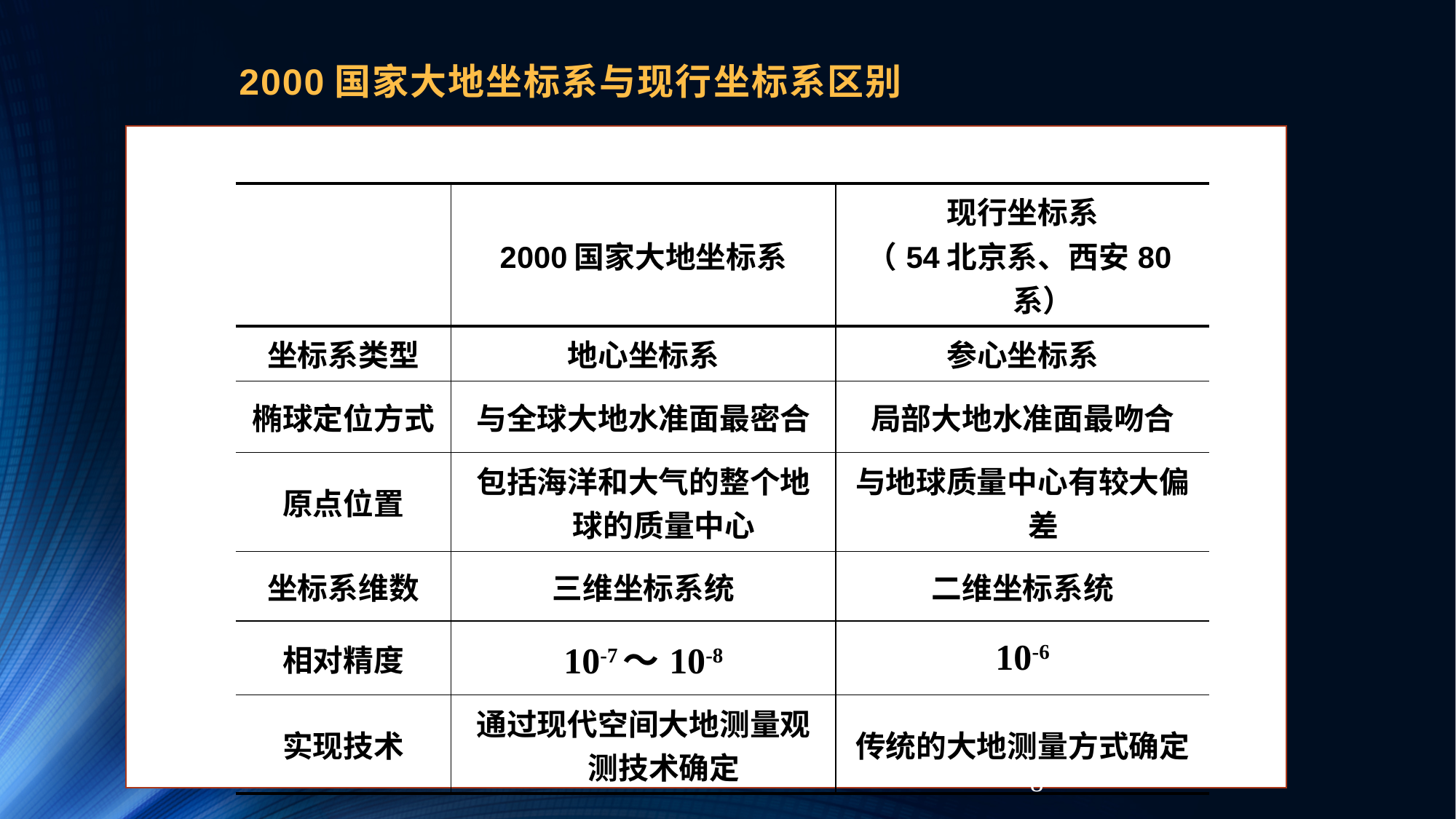

# 2000国家大地坐标系与现行坐标系区别

|  | 2000国家大地坐标系 | 现行坐标系 （54北京系、西安80系） |
| --- | --- | --- |
| 坐标系类型 | 地心坐标系 | 参心坐标系 |
| 椭球定位方式 | 与全球大地水准面最密合 | 局部大地水准面最吻合 |
| 原点位置 | 包括海洋和大气的整个地球的质量中心 | 与地球质量中心有较大偏差 |
| 坐标系维数 | 三维坐标系统 | 二维坐标系统 |
| 相对精度 | 10-7～10-8 | 10-6 |
| 实现技术 | 通过现代空间大地测量观测技术确定 | 传统的大地测量方式确定 |
8